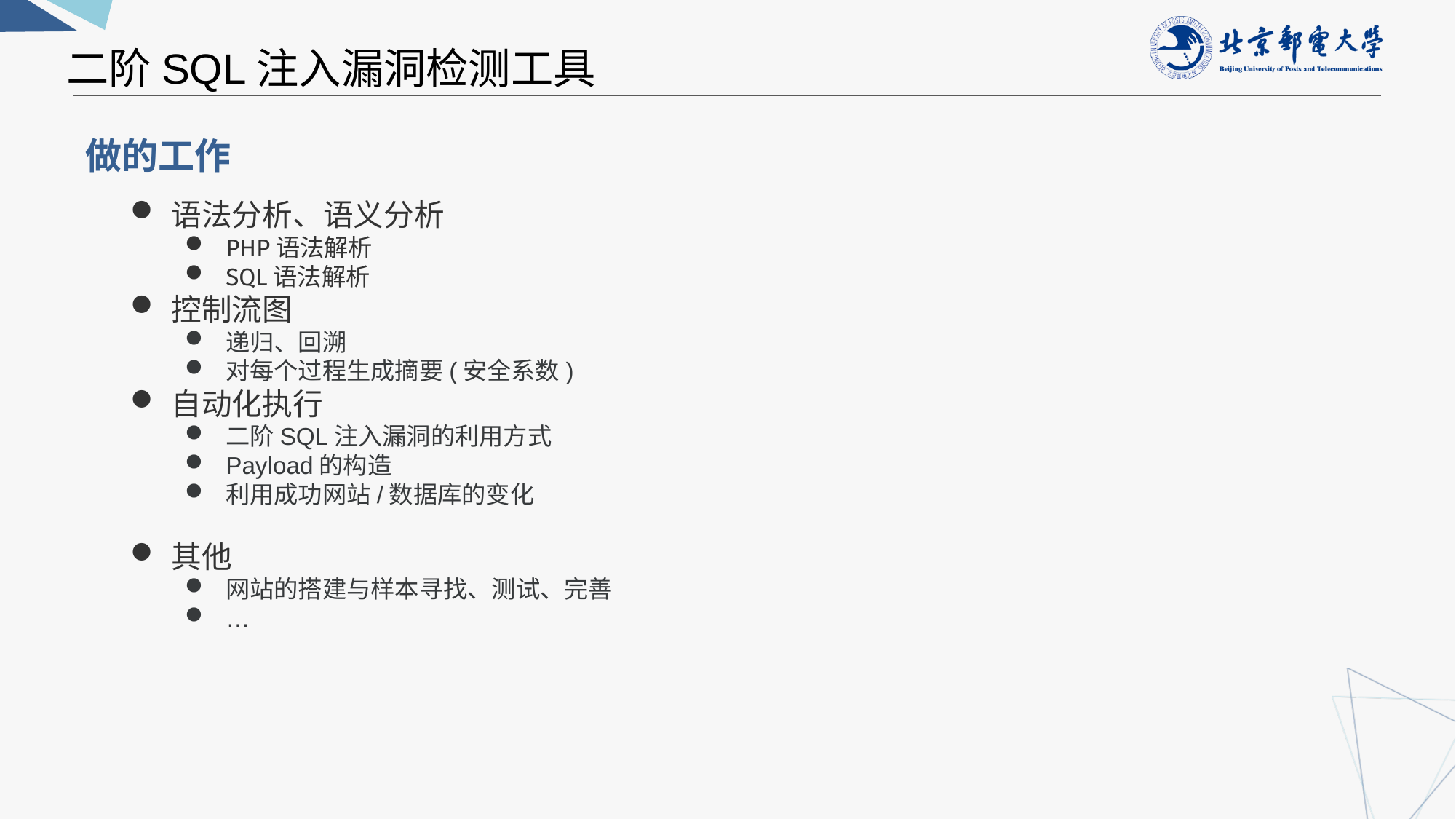

二阶SQL注入漏洞检测工具
做的工作
语法分析、语义分析
PHP语法解析
SQL语法解析
控制流图
递归、回溯
对每个过程生成摘要(安全系数)
自动化执行
二阶SQL注入漏洞的利用方式
Payload的构造
利用成功网站/数据库的变化

其他
网站的搭建与样本寻找、测试、完善
…